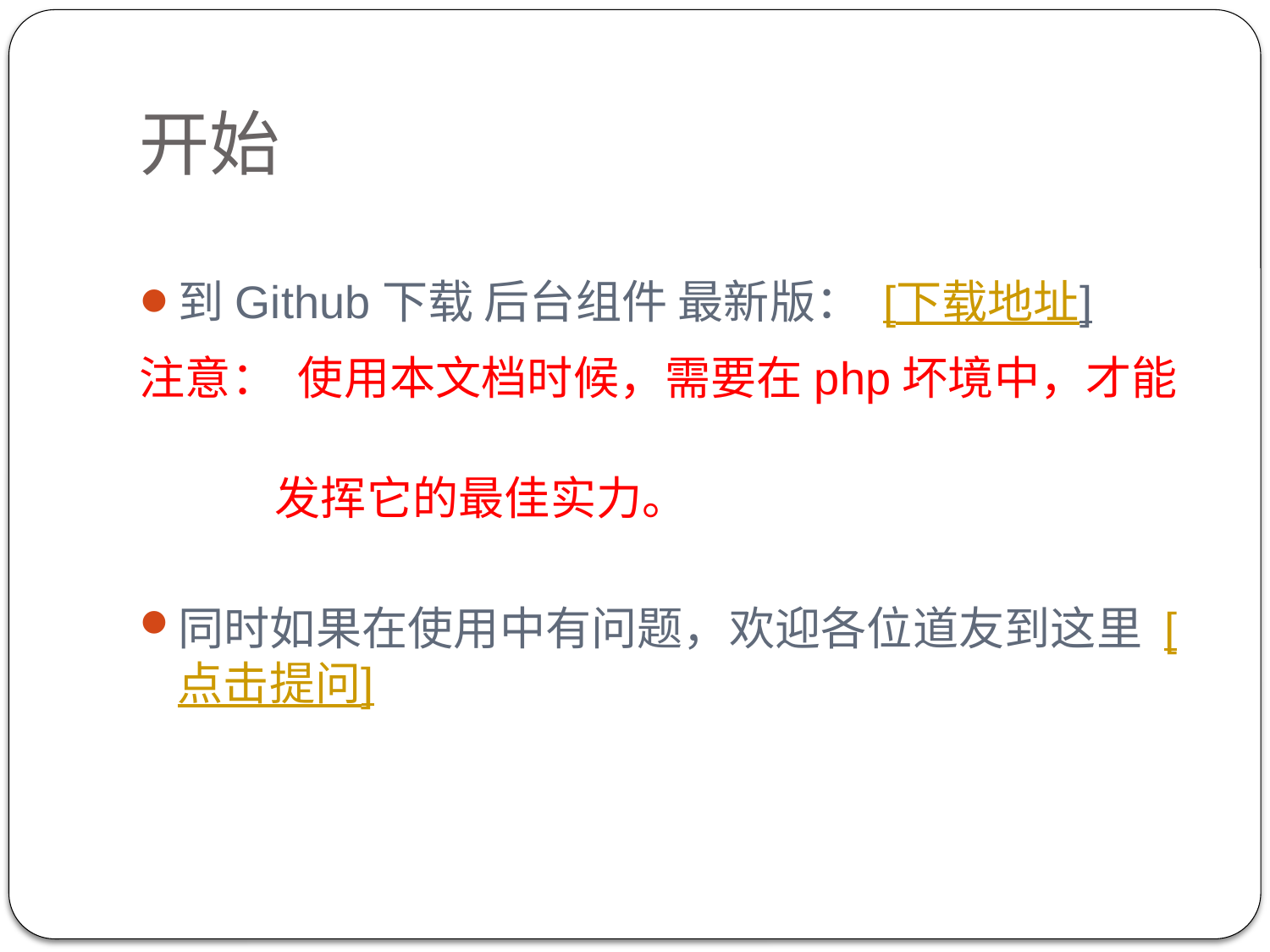

# 开始

到Github下载 后台组件 最新版： [下载地址]
注意：  使用本文档时候，需要在php坏境中，才能
            发挥它的最佳实力。

同时如果在使用中有问题，欢迎各位道友到这里 [点击提问]